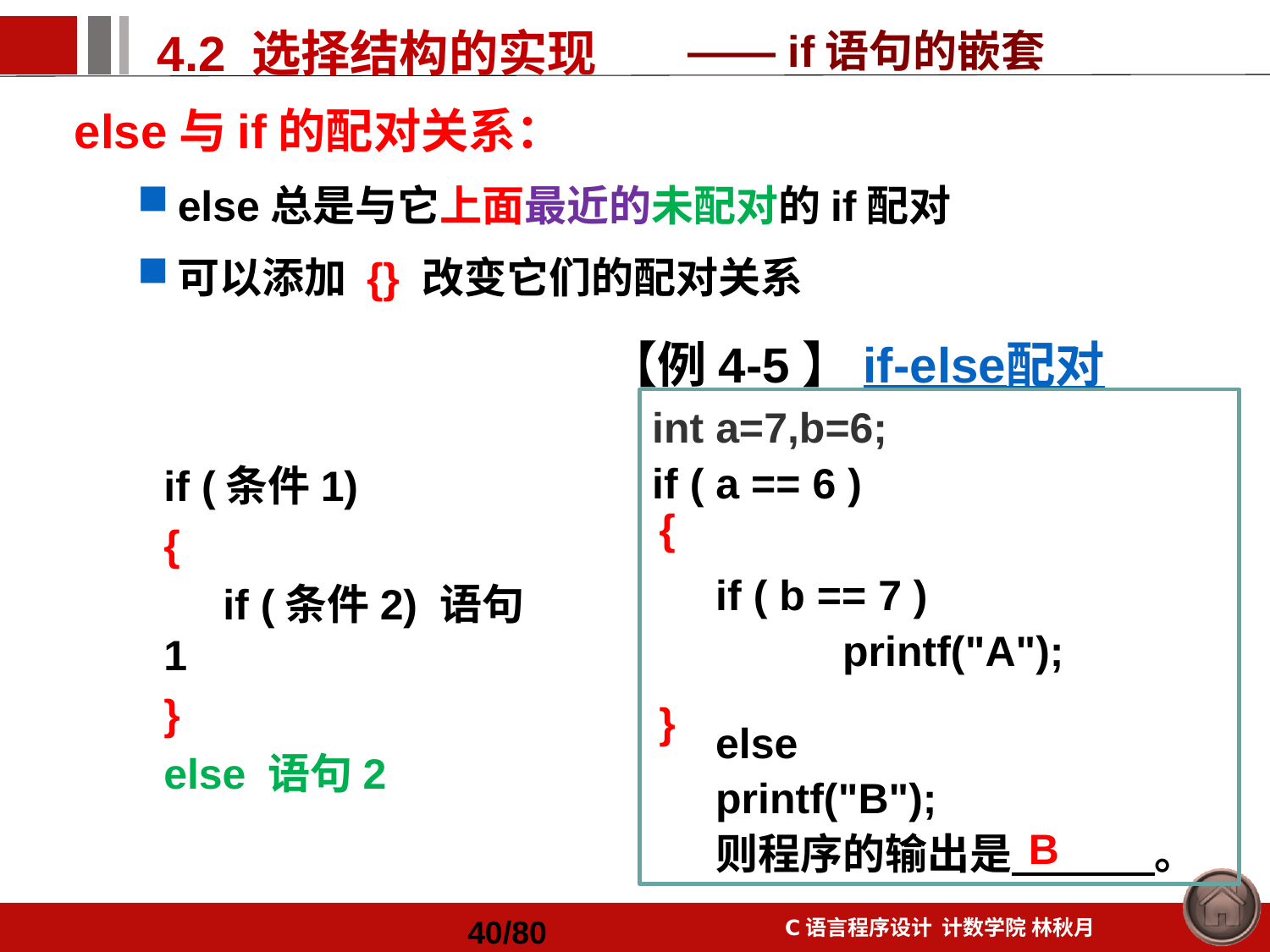

—— if语句的嵌套
else与if的配对关系：
else总是与它上面最近的未配对的if配对
可以添加 {} 改变它们的配对关系
【例4-5】if-else配对
int a=7,b=6;
if ( a == 6 )

if ( b == 7 )
	printf("A");

else
printf("B");
则程序的输出是               。
if (条件1)
{
     if (条件2) 语句1
}
else 语句2
{

}
B